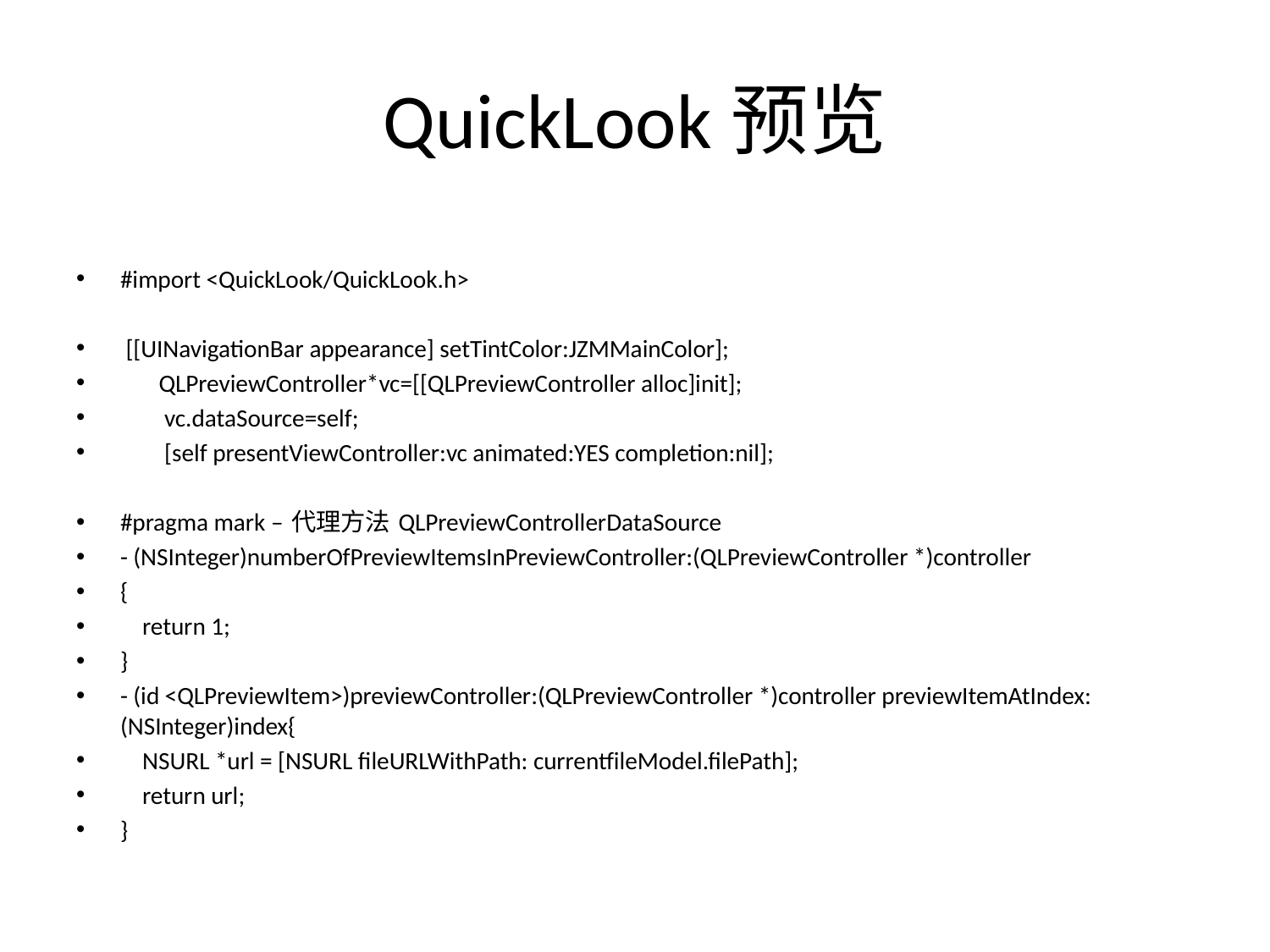

# QuickLook预览

#import <QuickLook/QuickLook.h>

 [[UINavigationBar appearance] setTintColor:JZMMainColor];
       QLPreviewController*vc=[[QLPreviewController alloc]init];
        vc.dataSource=self;
        [self presentViewController:vc animated:YES completion:nil];

#pragma mark – 代理方法 QLPreviewControllerDataSource
- (NSInteger)numberOfPreviewItemsInPreviewController:(QLPreviewController *)controller
{
    return 1;
}
- (id <QLPreviewItem>)previewController:(QLPreviewController *)controller previewItemAtIndex:(NSInteger)index{
    NSURL *url = [NSURL fileURLWithPath: currentfileModel.filePath];
    return url;
}